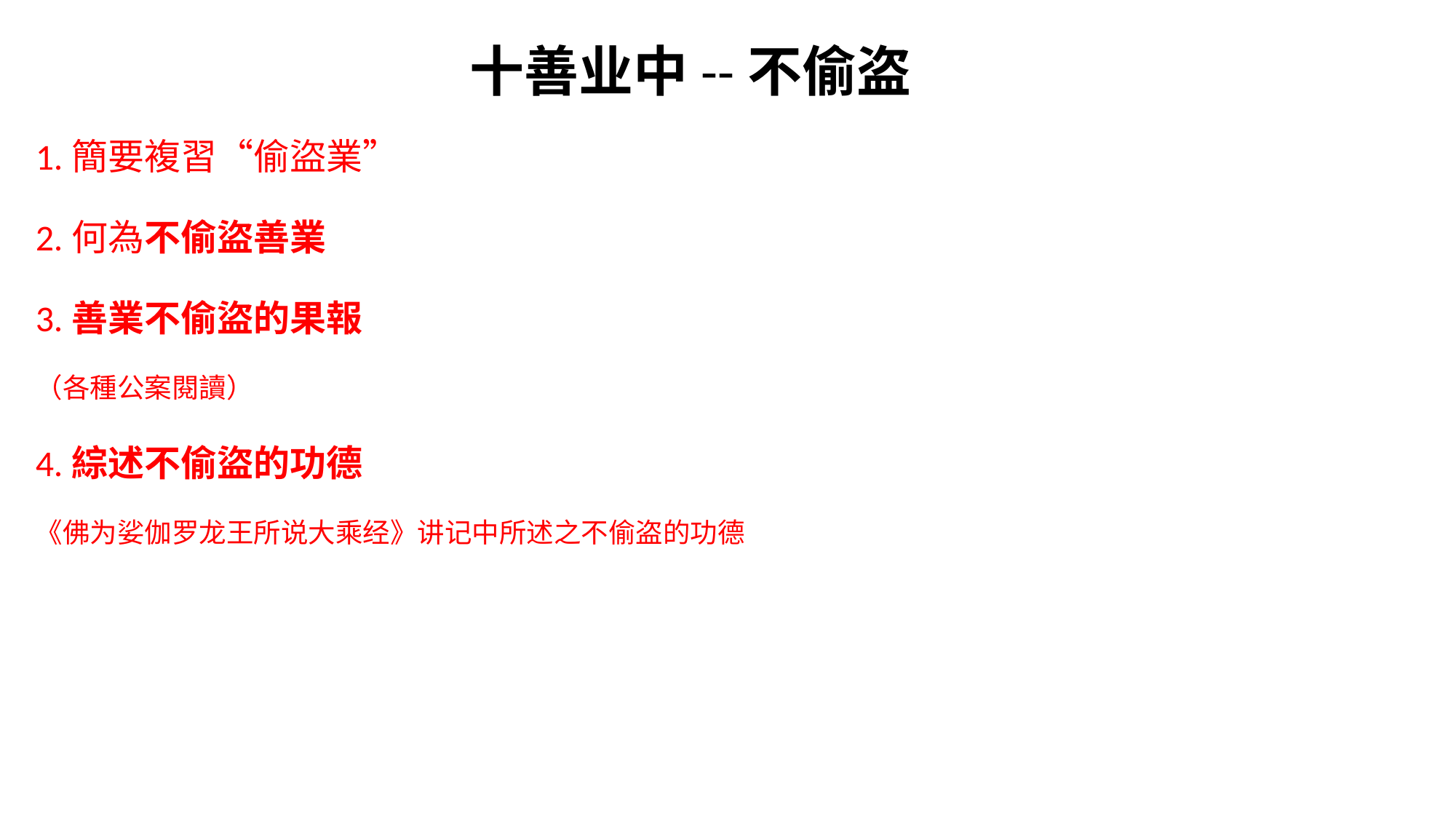

# 十善业中--不偷盗
1.簡要複習“偷盜業”
2.何為不偷盜善業
3.善業不偷盜的果報
（各種公案閱讀）
4.綜述不偷盜的功德
《佛为娑伽罗龙王所说大乘经》讲记中所述之不偷盗的功德